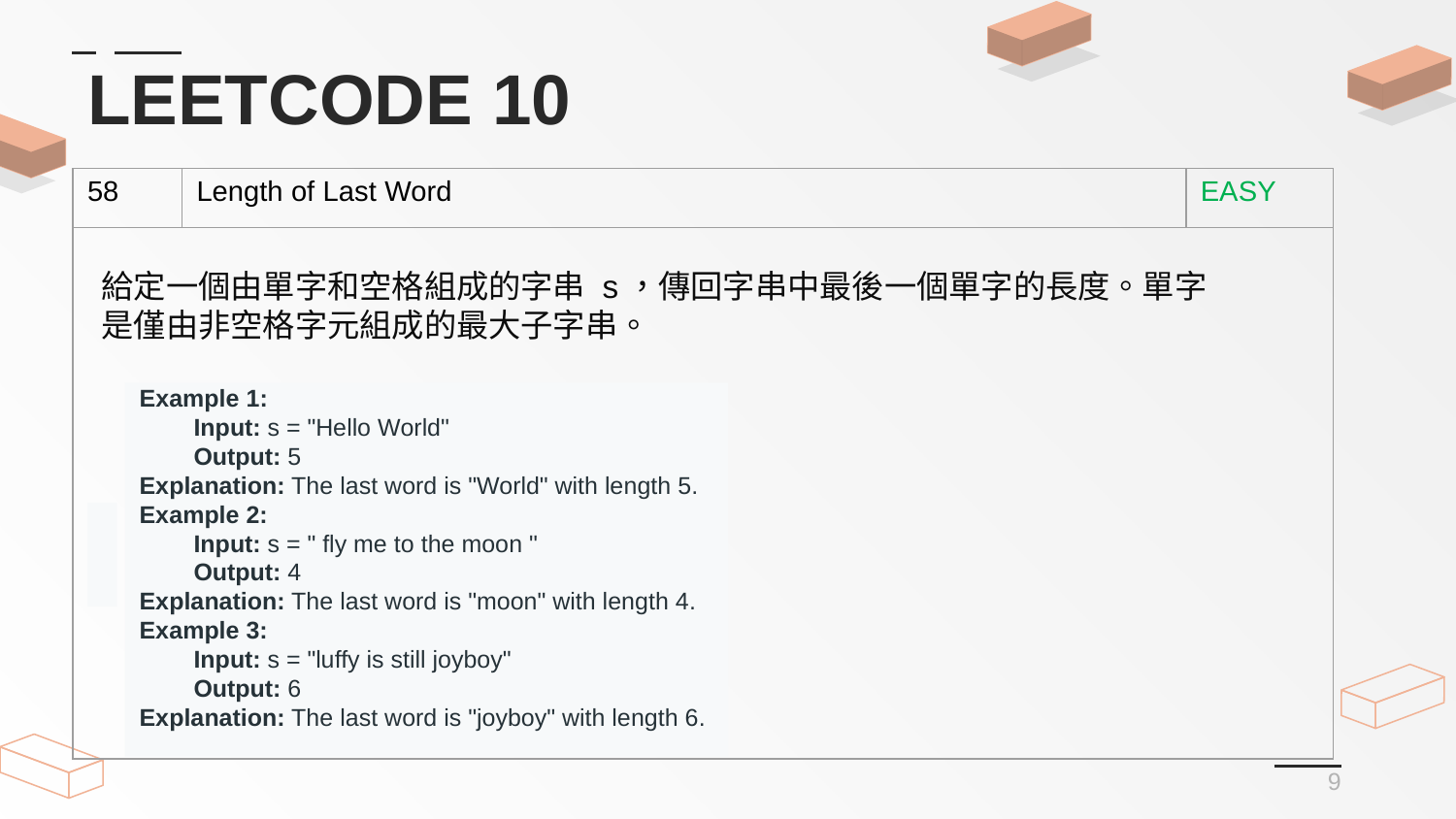

# LEETCODE 10
| 58 | Length of Last Word | EASY |
| --- | --- | --- |
|  |  |  |
給定一個由單字和空格組成的字串 s，傳回字串中最後一個單字的長度。單字是僅由非空格字元組成的最大子字串。
Example 1:
　　Input: s = "Hello World"
　　Output: 5
Explanation: The last word is "World" with length 5.
Example 2:
　　Input: s = " fly me to the moon "
　　Output: 4
Explanation: The last word is "moon" with length 4.
Example 3:
　　Input: s = "luffy is still joyboy"
　　Output: 6
Explanation: The last word is "joyboy" with length 6.

9